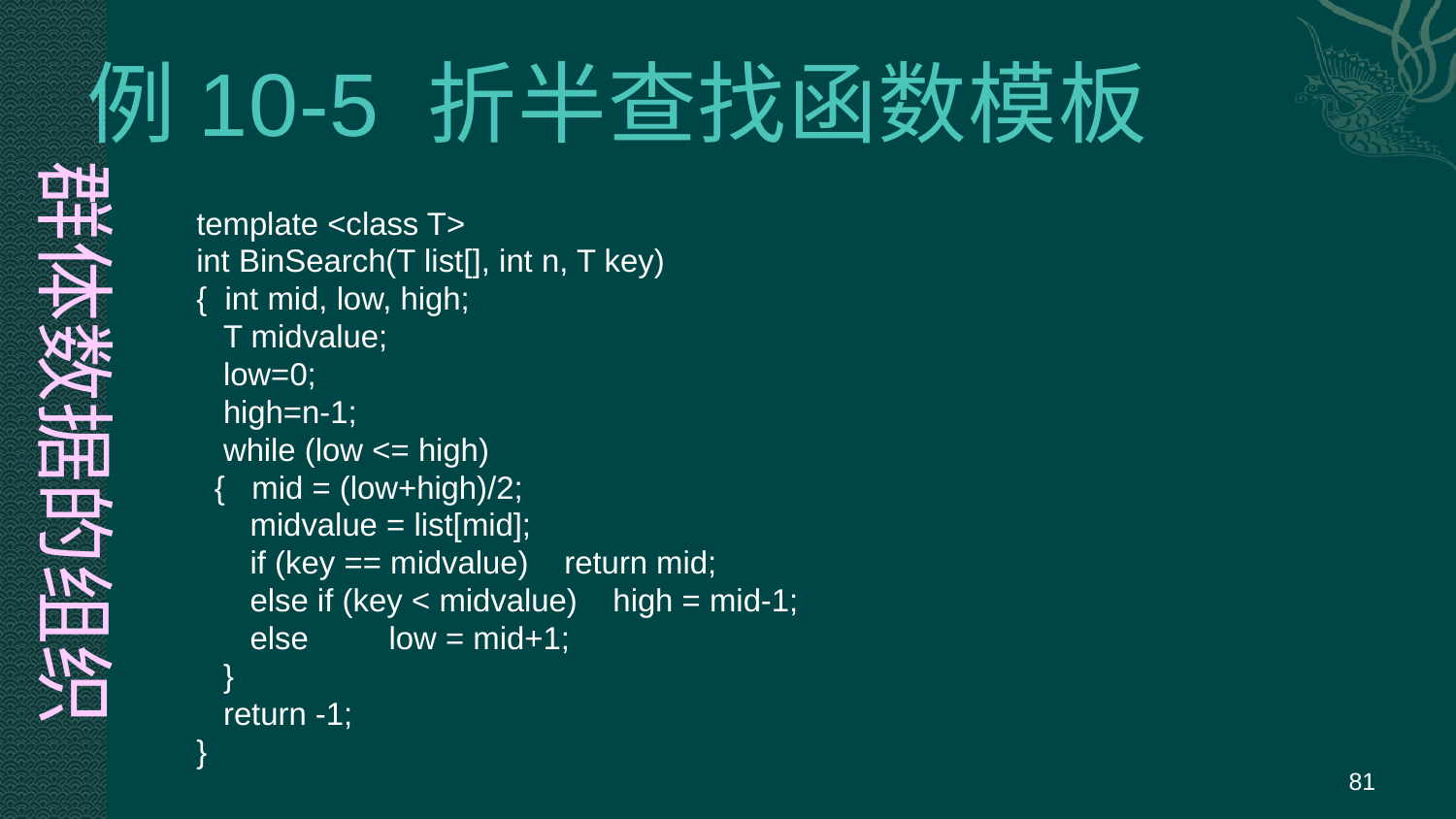

# 例10-5 折半查找函数模板
群体数据的组织
template <class T>
int BinSearch(T list[], int n, T key)
{  int mid, low, high;
   T midvalue;
   low=0;
   high=n-1;
   while (low <= high)
  {   mid = (low+high)/2;
      midvalue = list[mid];
      if (key == midvalue)    return mid;
      else if (key < midvalue)    high = mid-1;
      else         low = mid+1;
   }
   return -1;
}
81